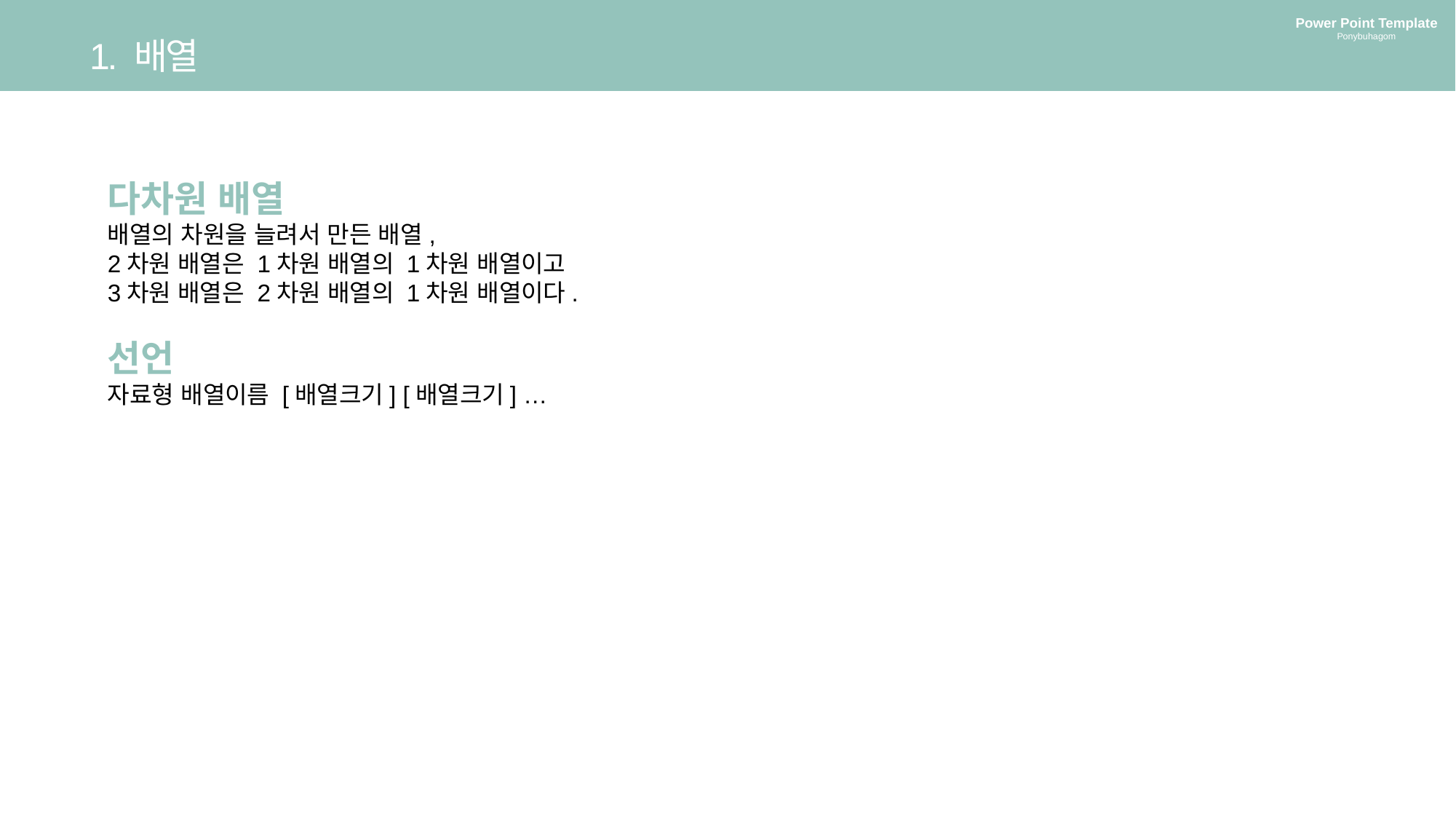

Power Point Template
Ponybuhagom
1. 배열
다차원 배열
배열의 차원을 늘려서 만든 배열,
2차원 배열은 1차원 배열의 1차원 배열이고
3차원 배열은 2차원 배열의 1차원 배열이다.

선언
자료형 배열이름 [배열크기] [배열크기] …